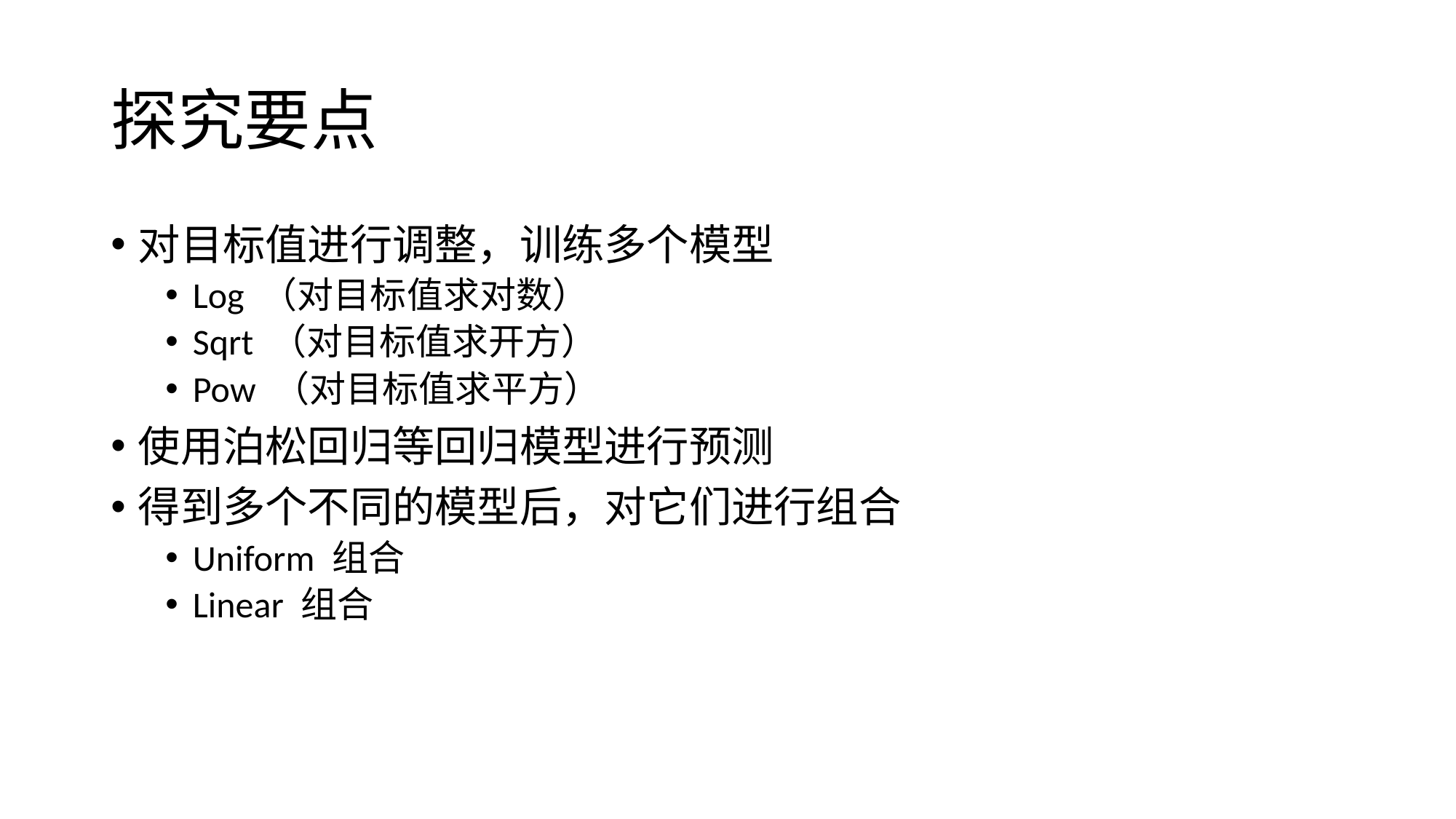

# 探究要点
对目标值进行调整，训练多个模型
Log （对目标值求对数）
Sqrt （对目标值求开方）
Pow （对目标值求平方）
使用泊松回归等回归模型进行预测
得到多个不同的模型后，对它们进行组合
Uniform 组合
Linear 组合